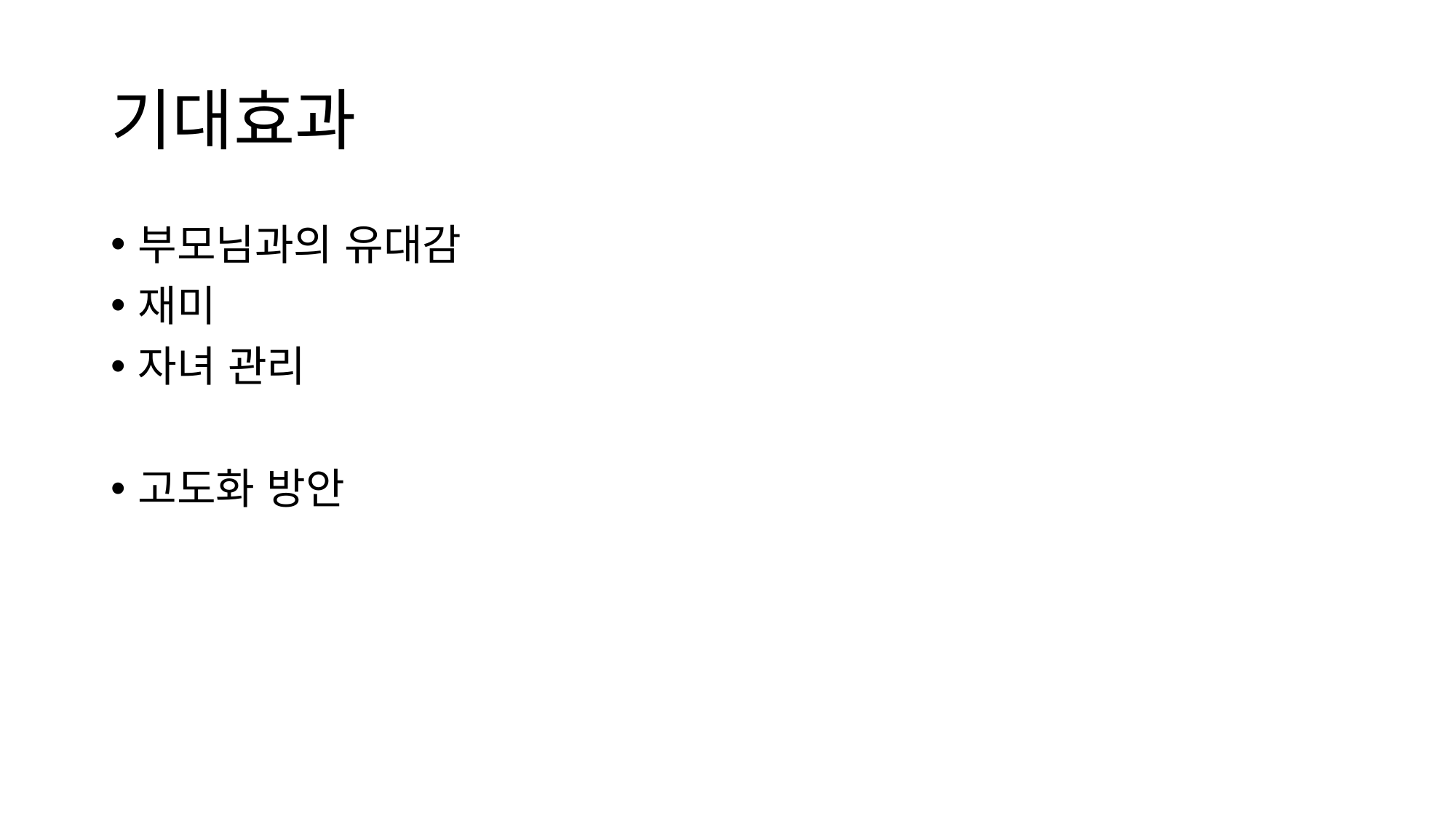

# 기대효과
부모님과의 유대감
재미
자녀 관리

고도화 방안